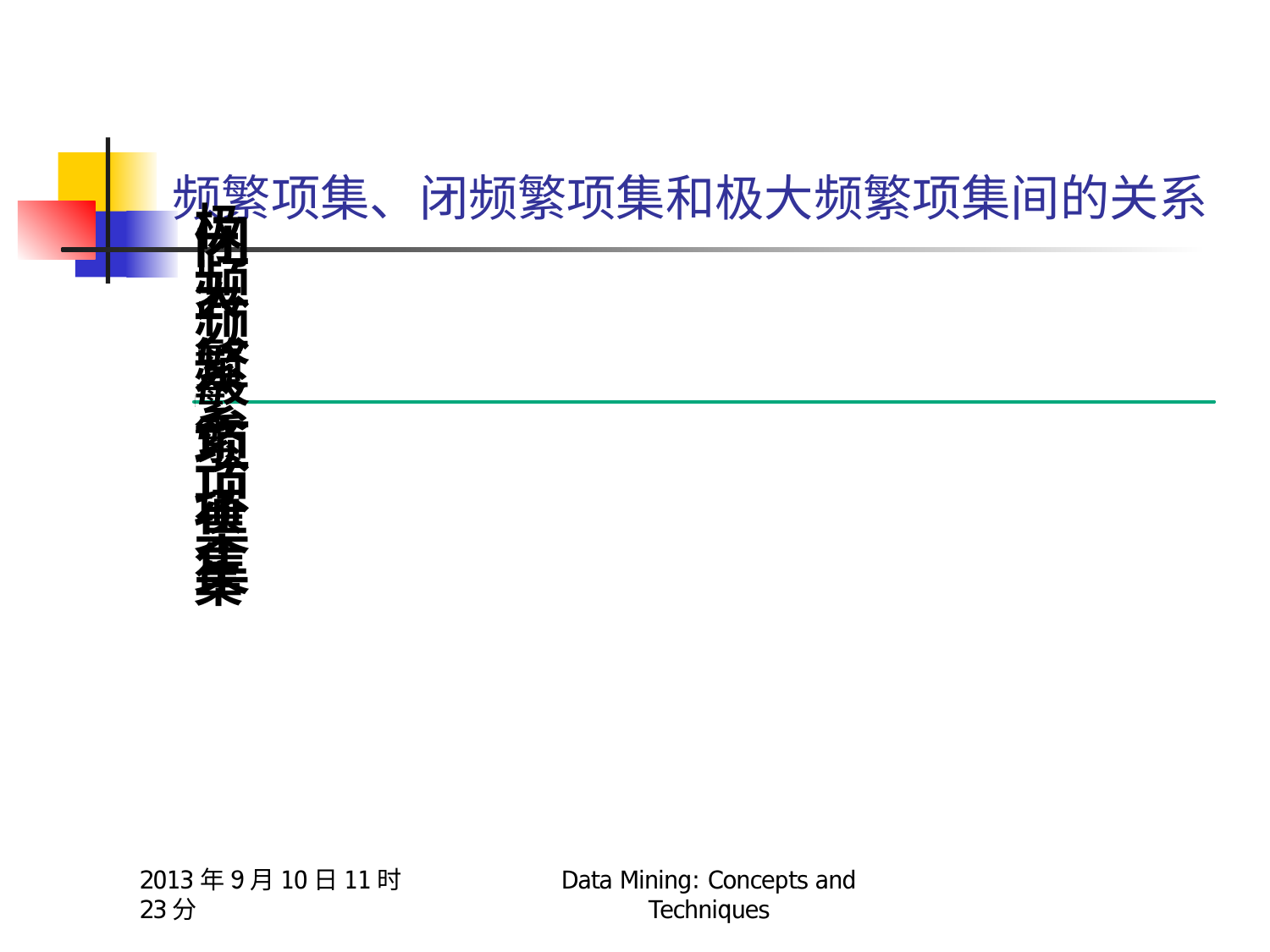

# 频繁项集、闭频繁项集和极大频繁项集间的关系
频繁项集
闭频繁项集
极大频繁项集
2013年9月10日11时23分
Data Mining: Concepts and Techniques